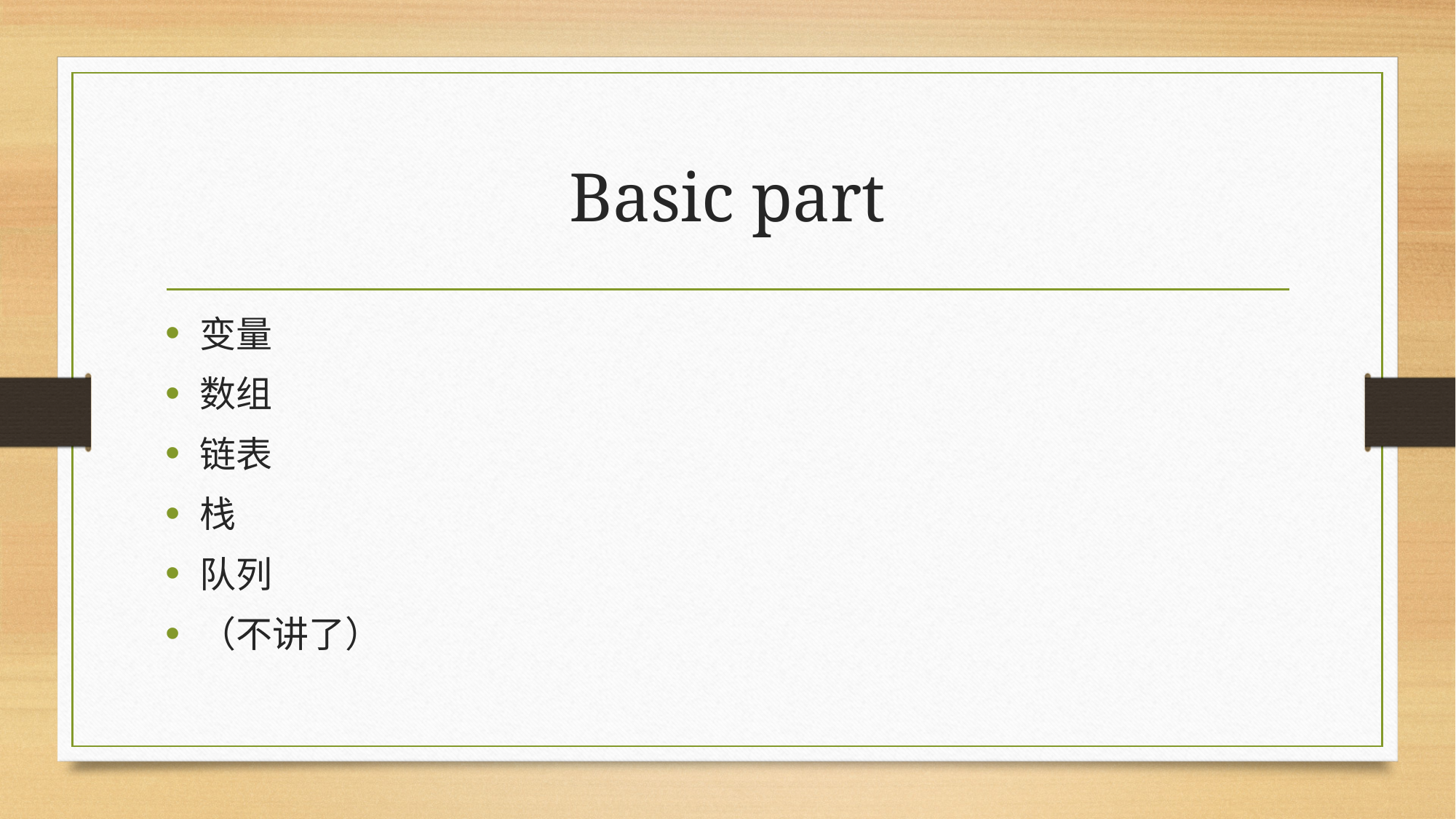

# Basic part
变量
数组
链表
栈
队列
（不讲了）